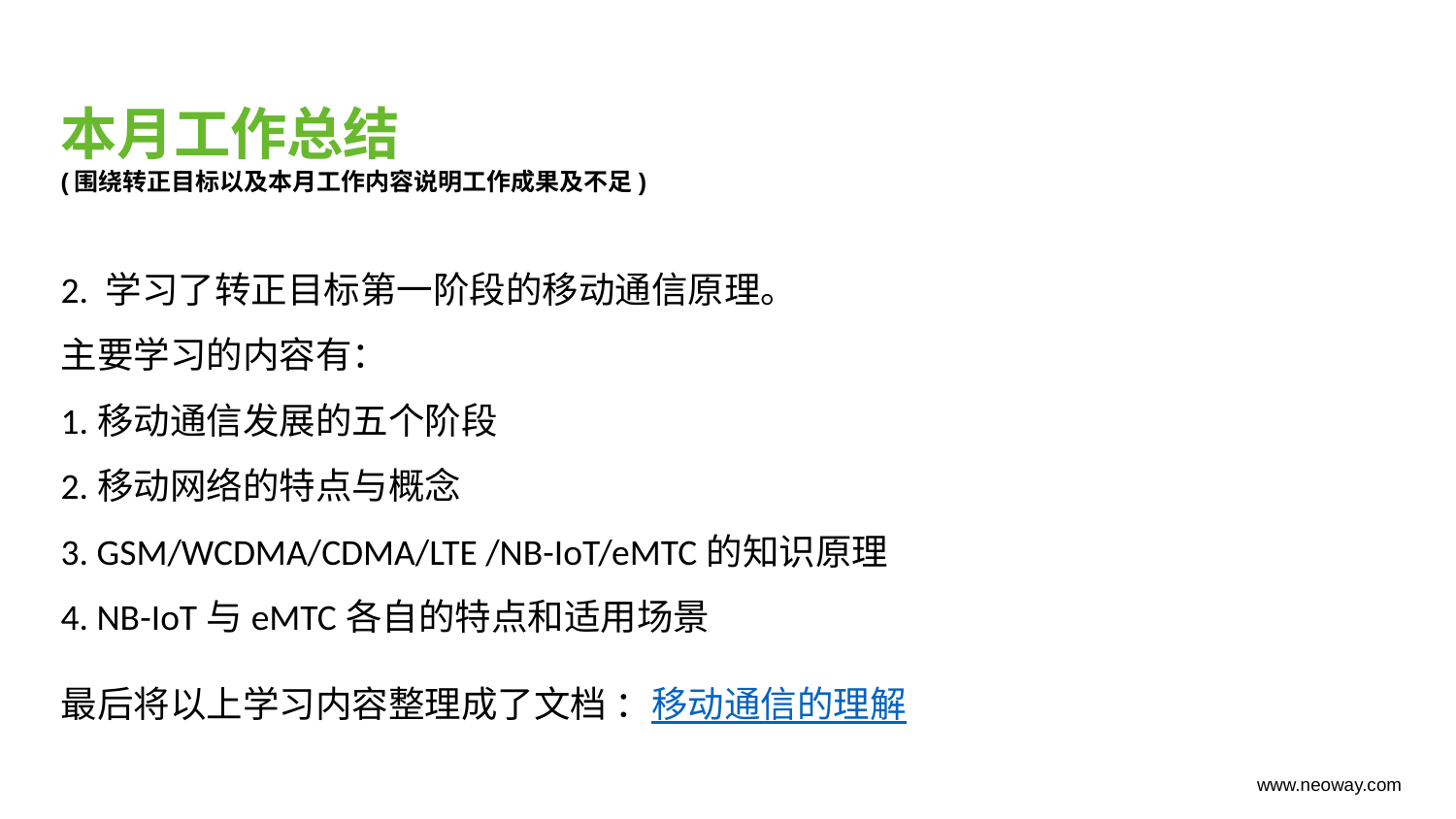

本月工作总结
(围绕转正目标以及本月工作内容说明工作成果及不足)

2. 学习了转正目标第一阶段的移动通信原理。
主要学习的内容有：
1.移动通信发展的五个阶段
2.移动网络的特点与概念
3. GSM/WCDMA/CDMA/LTE /NB-IoT/eMTC的知识原理
4. NB-IoT与eMTC各自的特点和适用场景

最后将以上学习内容整理成了文档 ：移动通信的理解